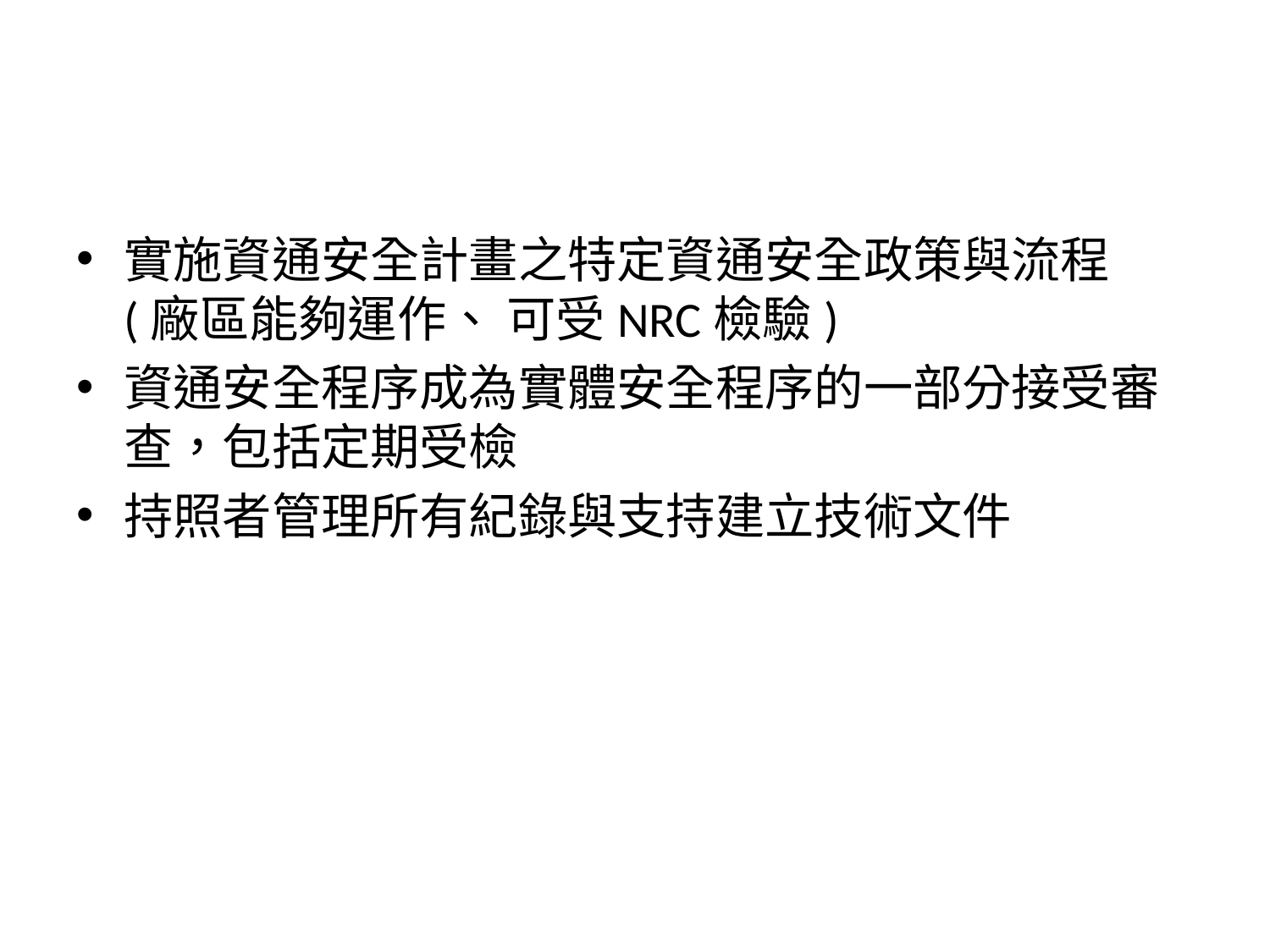

#
實施資通安全計畫之特定資通安全政策與流程(廠區能夠運作、 可受NRC檢驗)
資通安全程序成為實體安全程序的一部分接受審查，包括定期受檢
持照者管理所有紀錄與支持建立技術文件